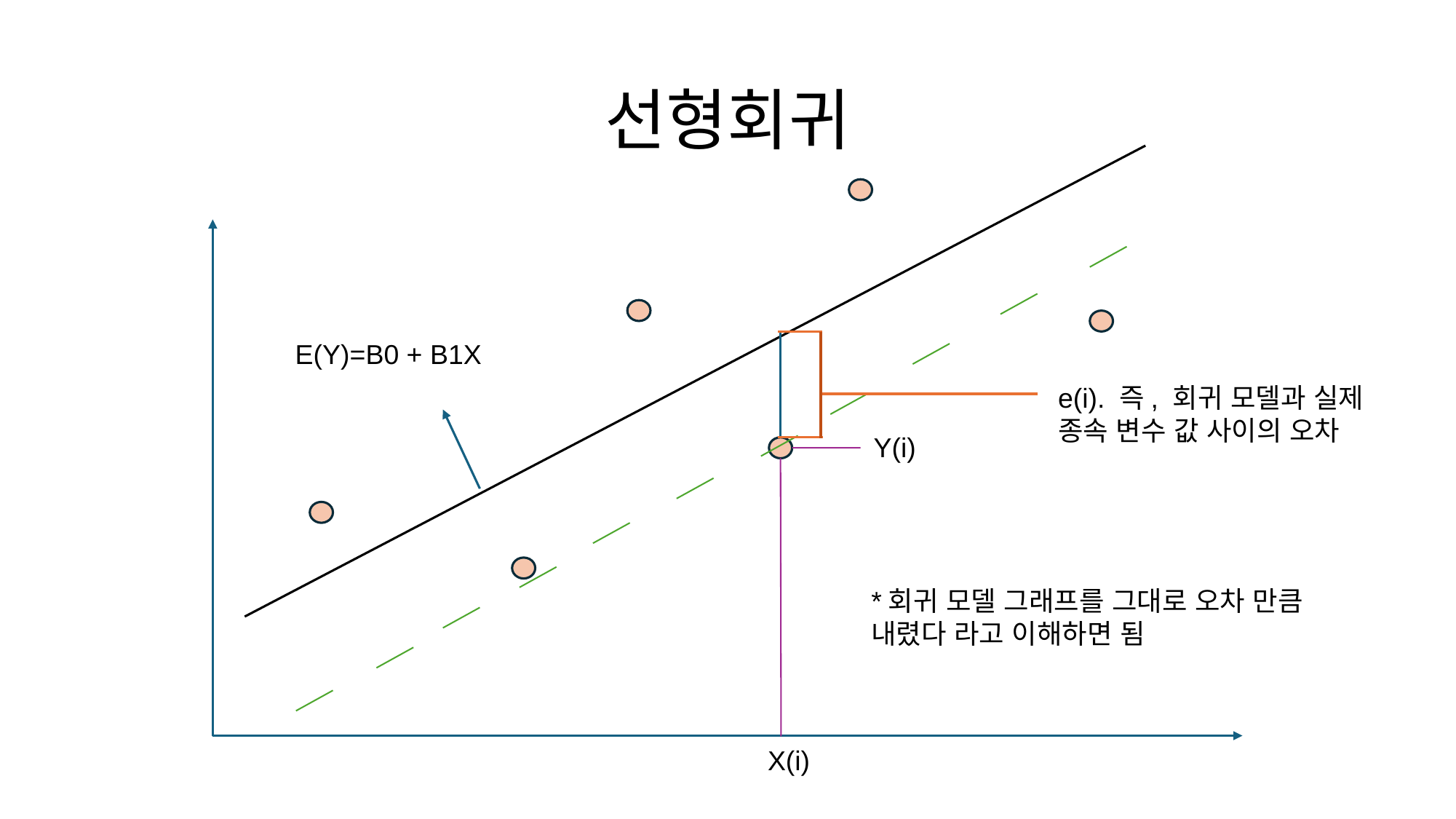

# 선형회귀

E(Y)=B0 + B1X
e(i). 즉, 회귀 모델과 실제 종속 변수 값 사이의 오차
Y(i)

*회귀 모델 그래프를 그대로 오차 만큼 내렸다 라고 이해하면 됨
X(i)